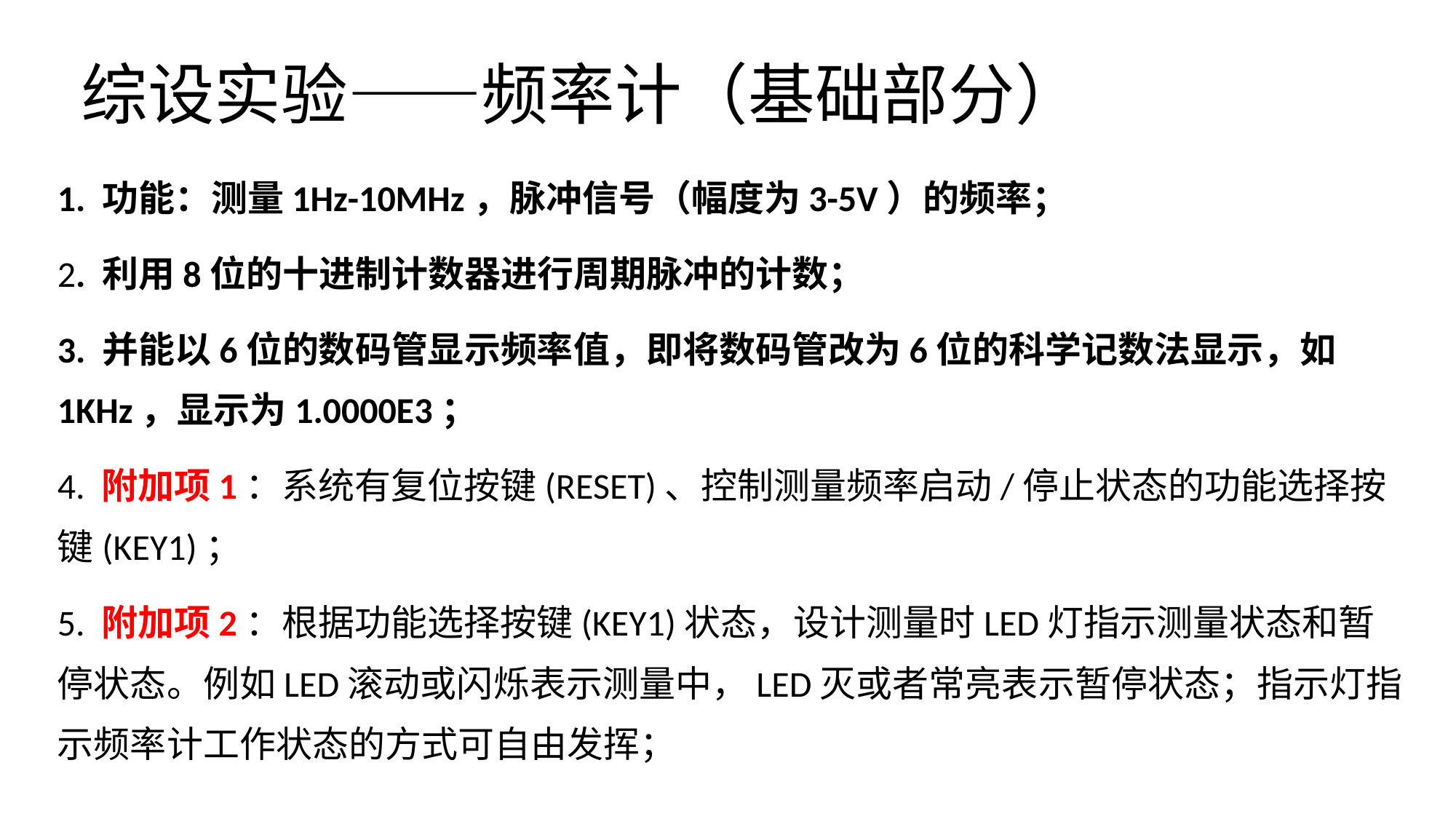

# 综设实验——频率计（基础部分）
1. 功能：测量1Hz-10MHz，脉冲信号（幅度为3-5V）的频率；
2. 利用8位的十进制计数器进行周期脉冲的计数；
3. 并能以6位的数码管显示频率值，即将数码管改为6位的科学记数法显示，如1KHz，显示为1.0000E3；
4. 附加项1：系统有复位按键(RESET)、控制测量频率启动/停止状态的功能选择按键(KEY1)；
5. 附加项2：根据功能选择按键(KEY1)状态，设计测量时LED灯指示测量状态和暂停状态。例如LED滚动或闪烁表示测量中，LED灭或者常亮表示暂停状态；指示灯指示频率计工作状态的方式可自由发挥；